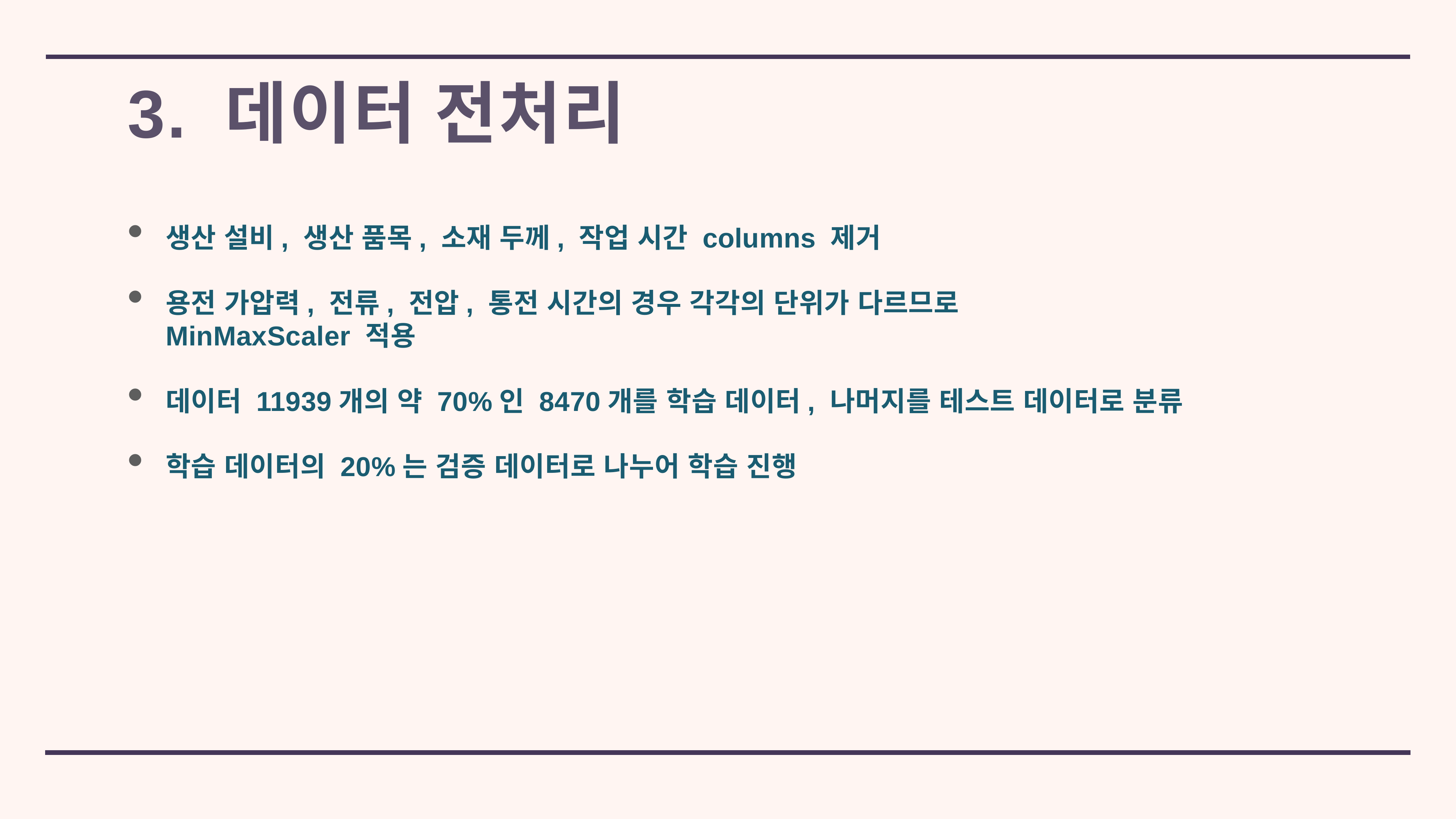

# 3. 데이터 전처리
생산 설비, 생산 품목, 소재 두께, 작업 시간 columns 제거
용전 가압력, 전류, 전압, 통전 시간의 경우 각각의 단위가 다르므로
MinMaxScaler 적용
데이터 11939개의 약 70%인 8470개를 학습 데이터, 나머지를 테스트 데이터로 분류
학습 데이터의 20%는 검증 데이터로 나누어 학습 진행